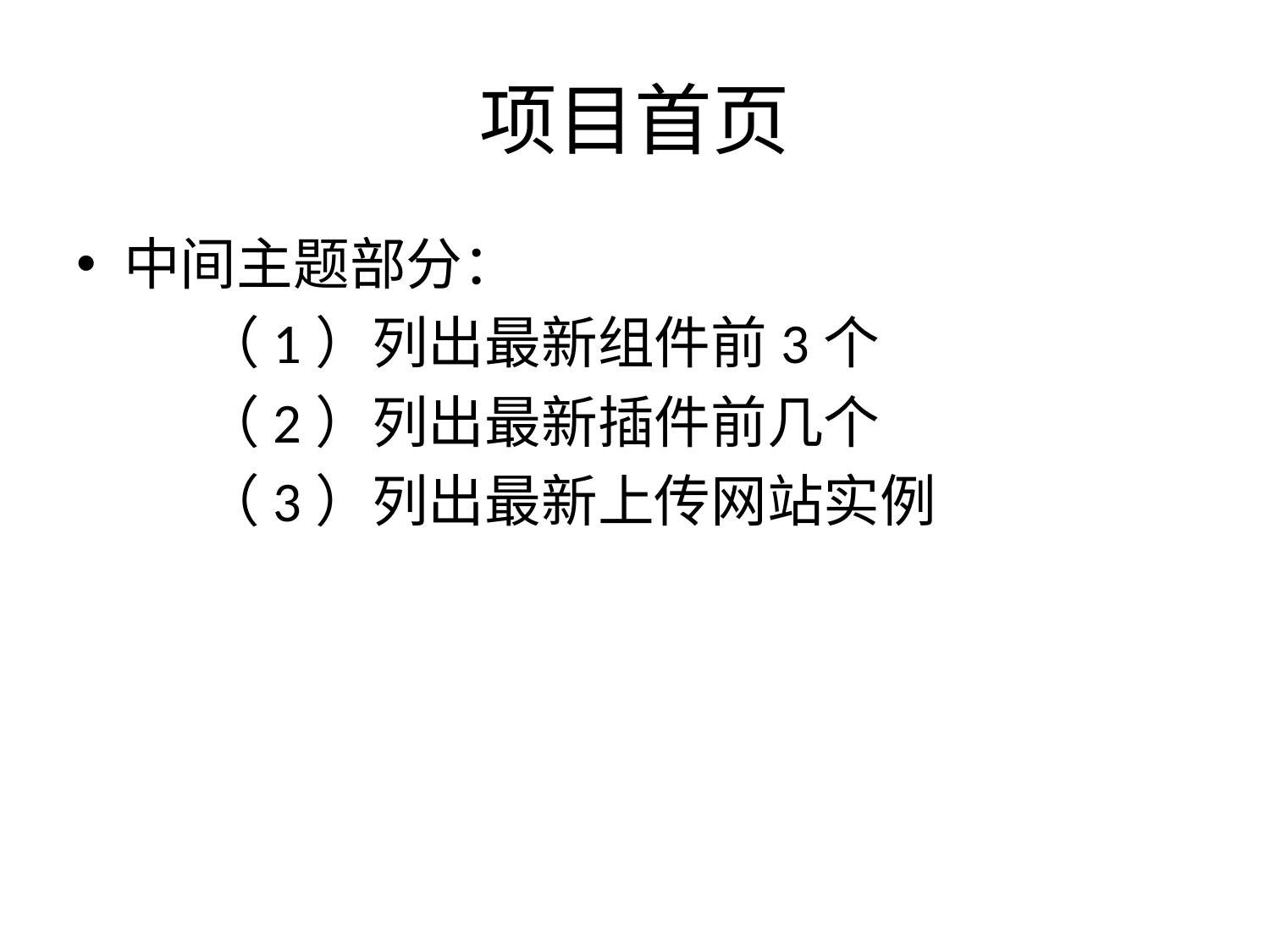

# 项目首页
中间主题部分：
	（1）列出最新组件前3个
	（2）列出最新插件前几个
	（3）列出最新上传网站实例